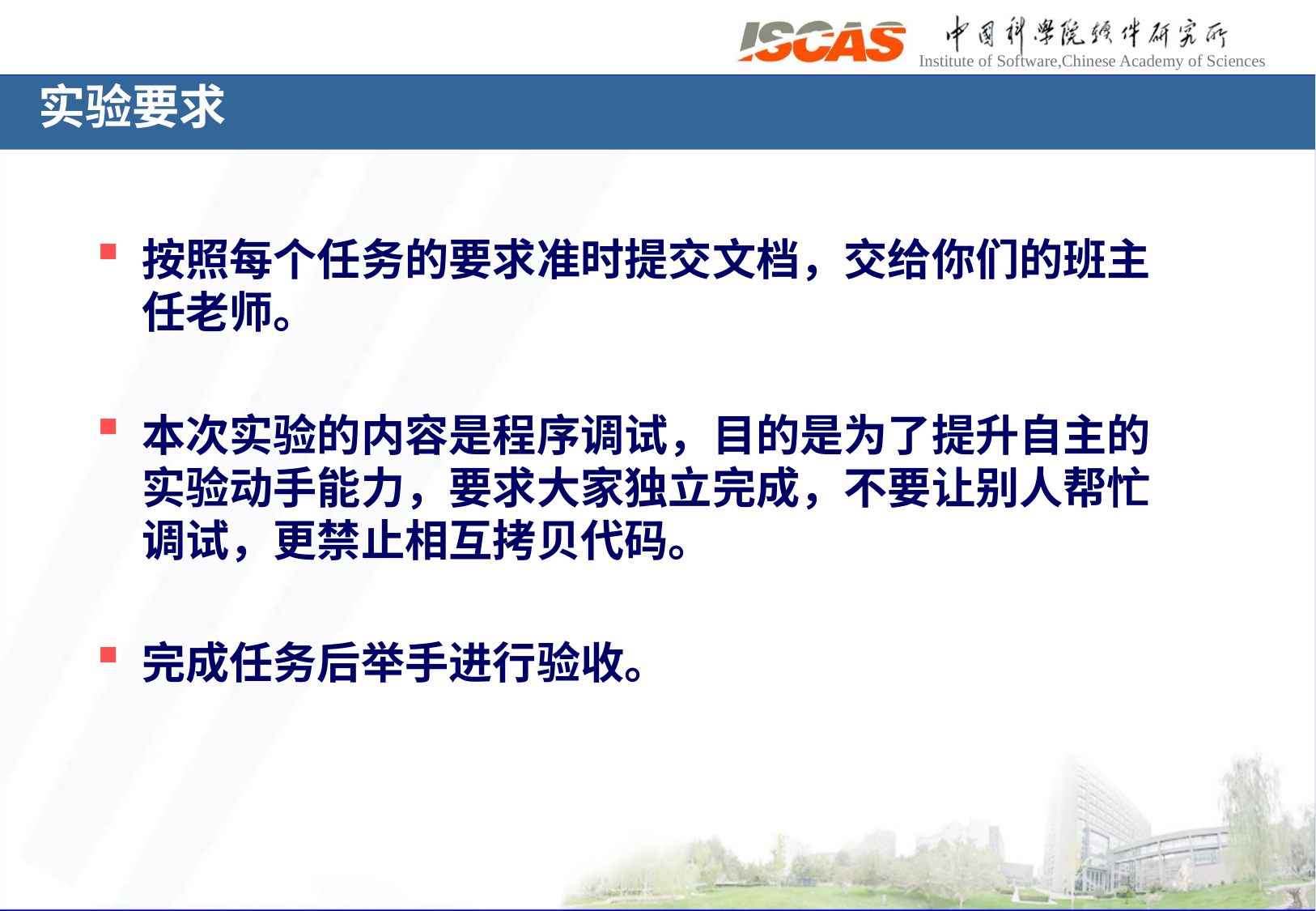

# 实验要求
按照每个任务的要求准时提交文档，交给你们的班主任老师。

本次实验的内容是程序调试，目的是为了提升自主的实验动手能力，要求大家独立完成，不要让别人帮忙调试，更禁止相互拷贝代码。

完成任务后举手进行验收。